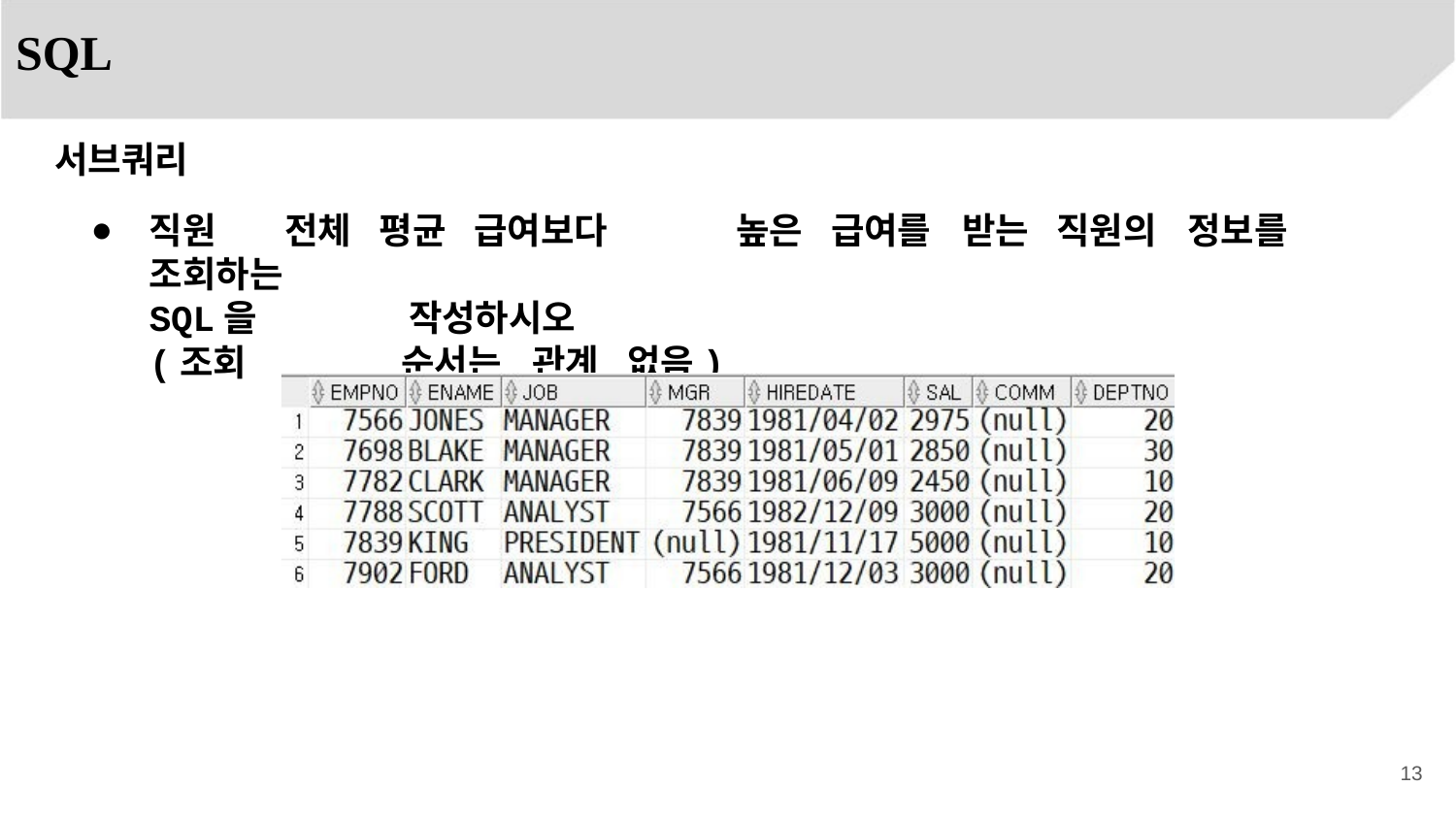

SQL

서브쿼리

직원	전체	평균	급여보다	높은	급여를	받는	직원의	정보를	조회하는
SQL을	작성하시오
(조회	순서는	관계	없음)

13